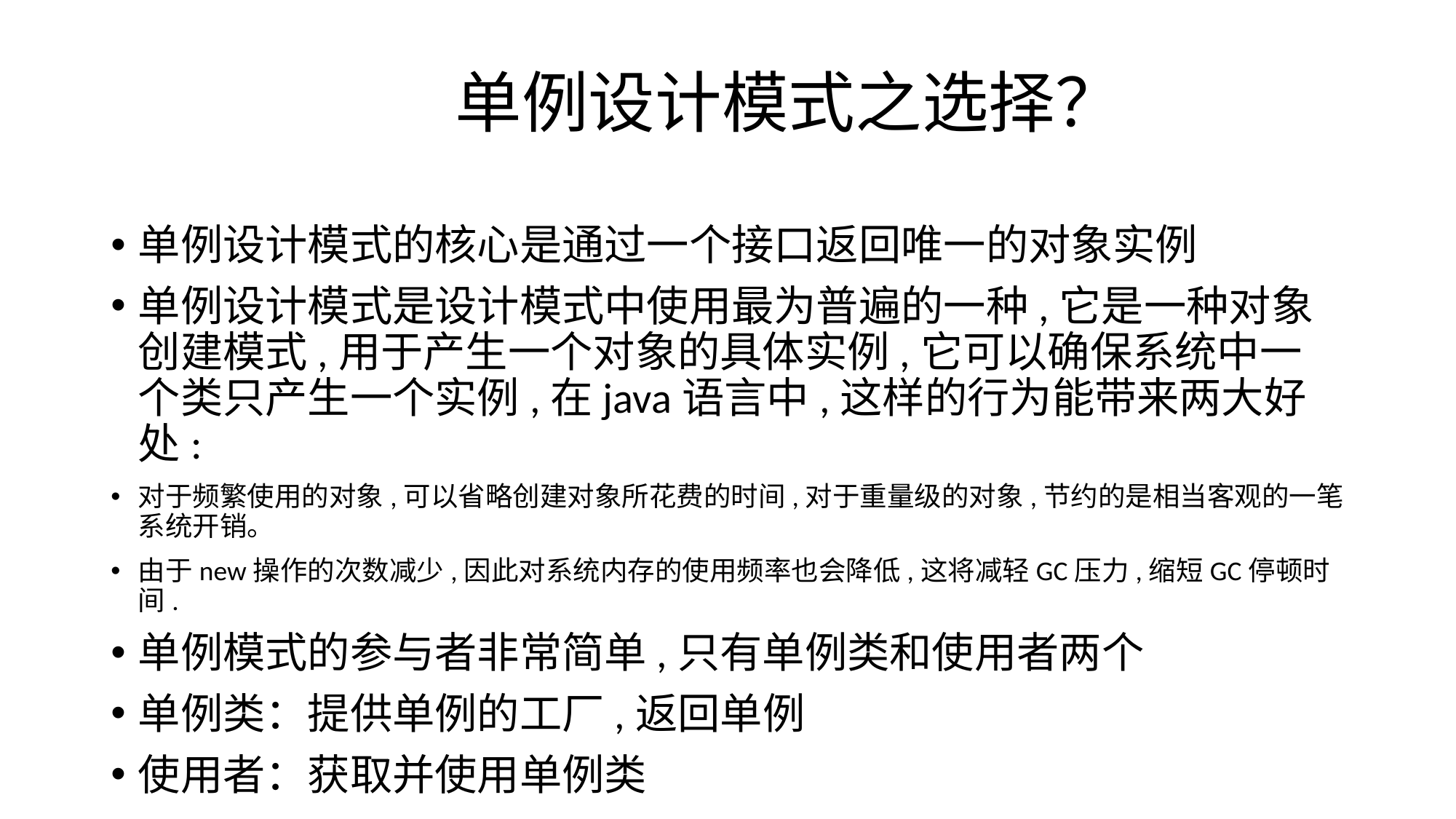

# 单例设计模式之选择？
单例设计模式的核心是通过一个接口返回唯一的对象实例
单例设计模式是设计模式中使用最为普遍的一种,它是一种对象创建模式,用于产生一个对象的具体实例,它可以确保系统中一个类只产生一个实例,在java语言中,这样的行为能带来两大好处:
对于频繁使用的对象,可以省略创建对象所花费的时间,对于重量级的对象,节约的是相当客观的一笔系统开销。
由于new操作的次数减少,因此对系统内存的使用频率也会降低,这将减轻GC压力,缩短GC停顿时间.
单例模式的参与者非常简单,只有单例类和使用者两个
单例类：提供单例的工厂,返回单例
使用者：获取并使用单例类